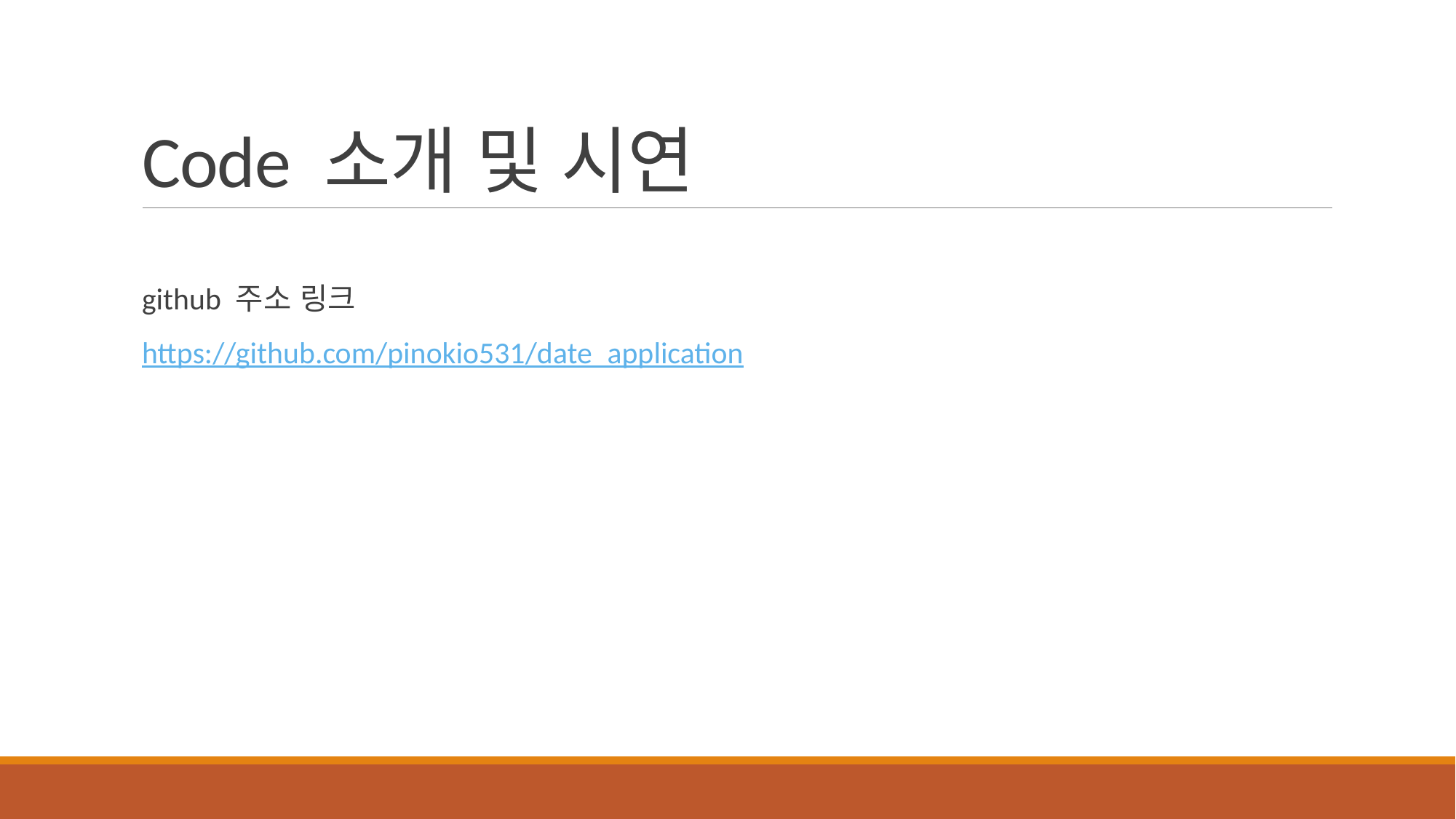

# Code 소개 및 시연

github 주소 링크
https://github.com/pinokio531/date_application